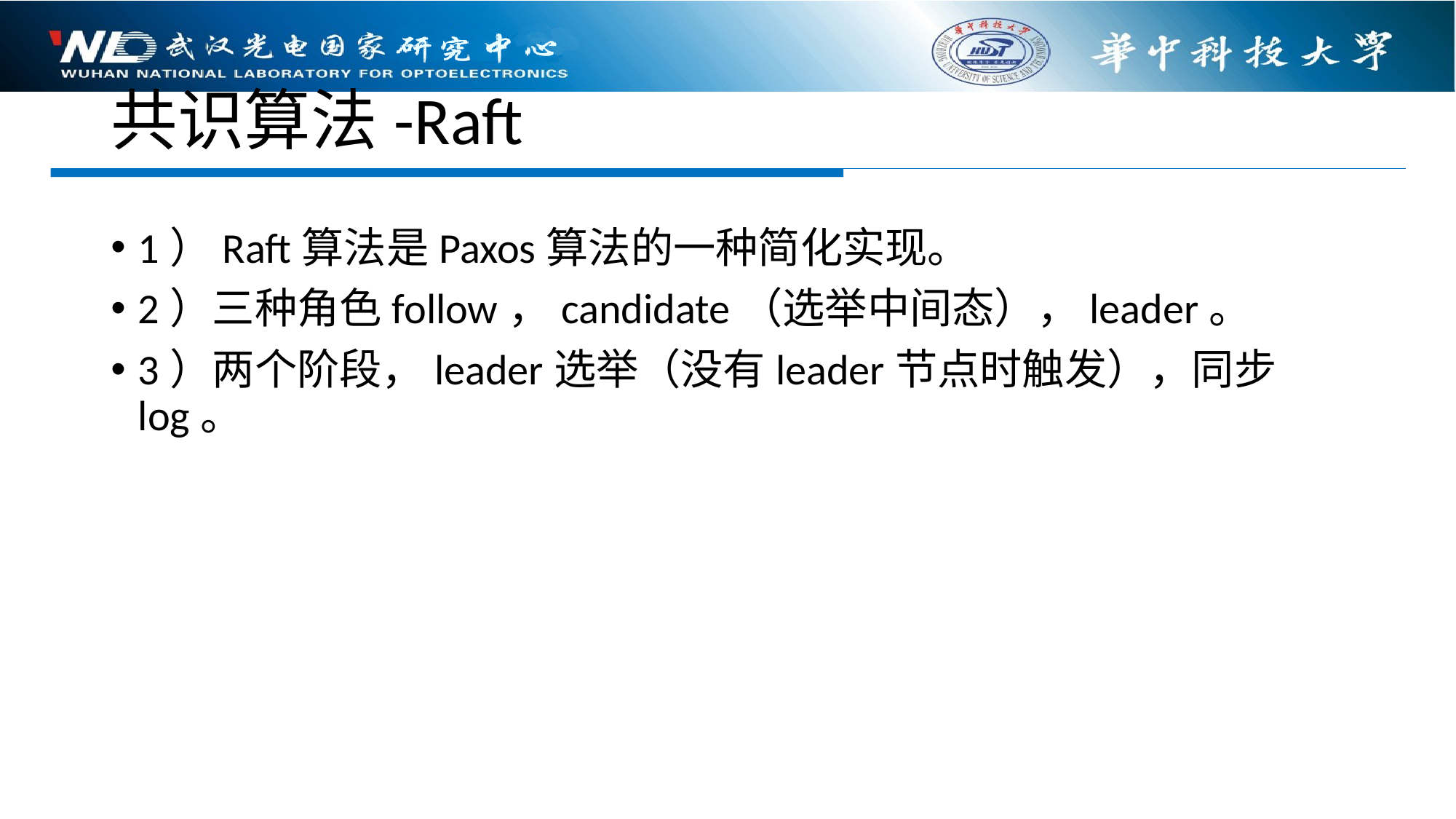

# 共识算法-Raft
1）Raft算法是Paxos算法的一种简化实现。
2）三种角色follow，candidate（选举中间态），leader。
3）两个阶段，leader选举（没有leader节点时触发），同步log。